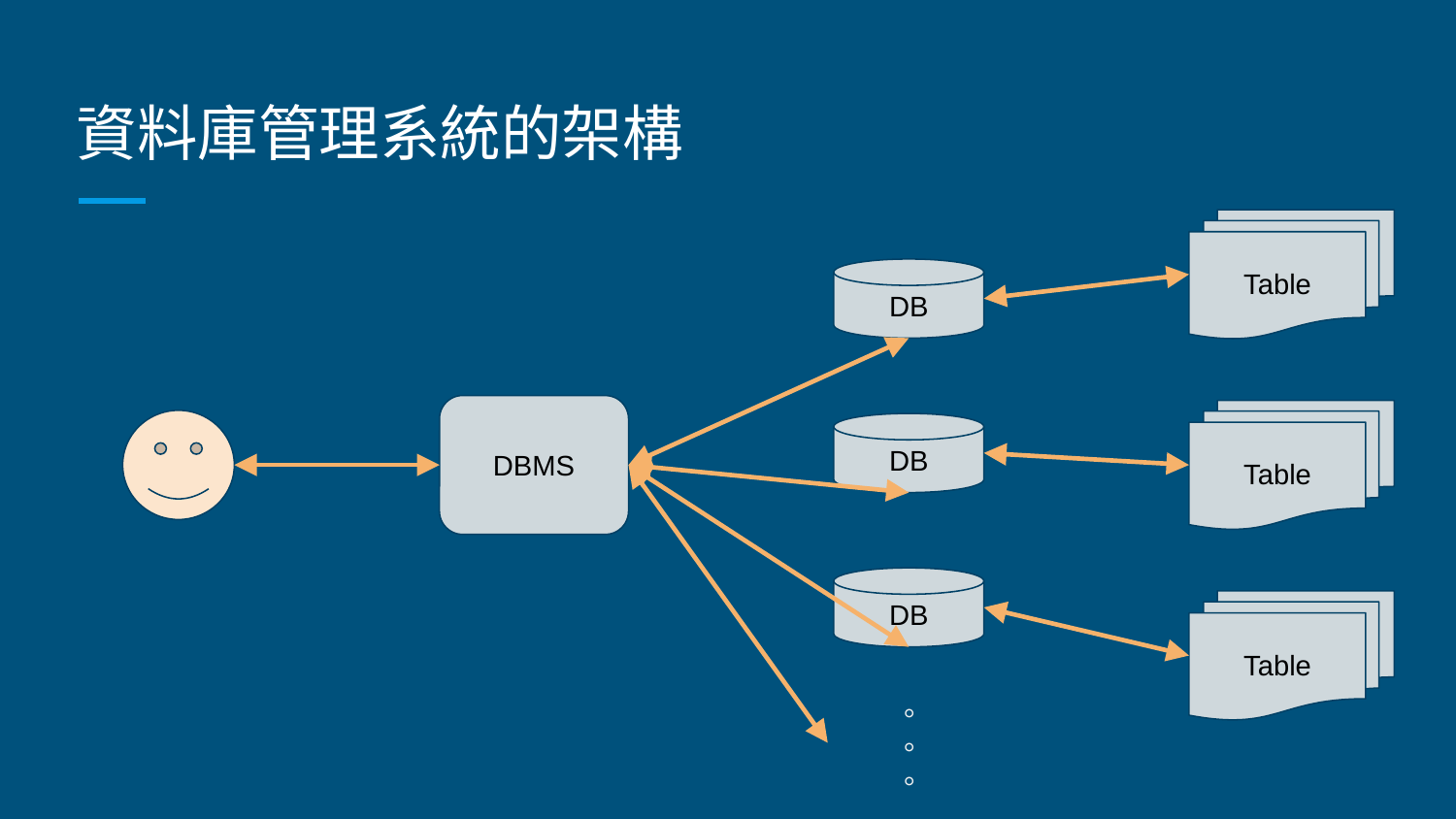

# 資料庫管理系統的架構
Table
DB
DBMS
Table

DB
DB
Table
。
。
。